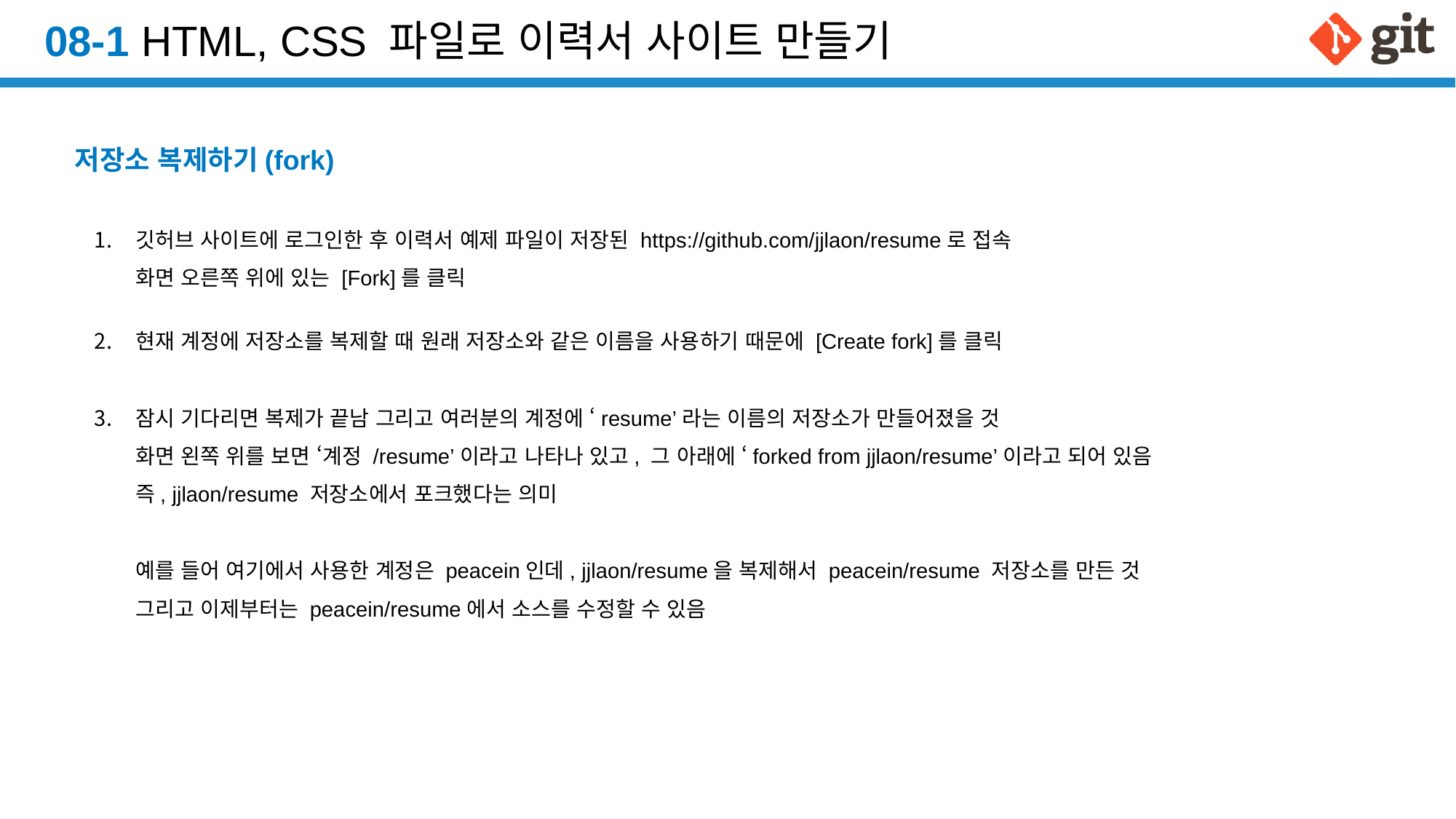

# 08-1 HTML, CSS 파일로 이력서 사이트 만들기
저장소 복제하기(fork)
깃허브 사이트에 로그인한 후 이력서 예제 파일이 저장된 https://github.com/jjlaon/resume로 접속
화면 오른쪽 위에 있는 [Fork]를 클릭
현재 계정에 저장소를 복제할 때 원래 저장소와 같은 이름을 사용하기 때문에 [Create fork]를 클릭
잠시 기다리면 복제가 끝남 그리고 여러분의 계정에 ‘resume’라는 이름의 저장소가 만들어졌을 것
화면 왼쪽 위를 보면 ‘계정 /resume’이라고 나타나 있고, 그 아래에 ‘forked from jjlaon/resume’이라고 되어 있음
즉, jjlaon/resume 저장소에서 포크했다는 의미
예를 들어 여기에서 사용한 계정은 peacein인데, jjlaon/resume을 복제해서 peacein/resume 저장소를 만든 것
그리고 이제부터는 peacein/resume에서 소스를 수정할 수 있음